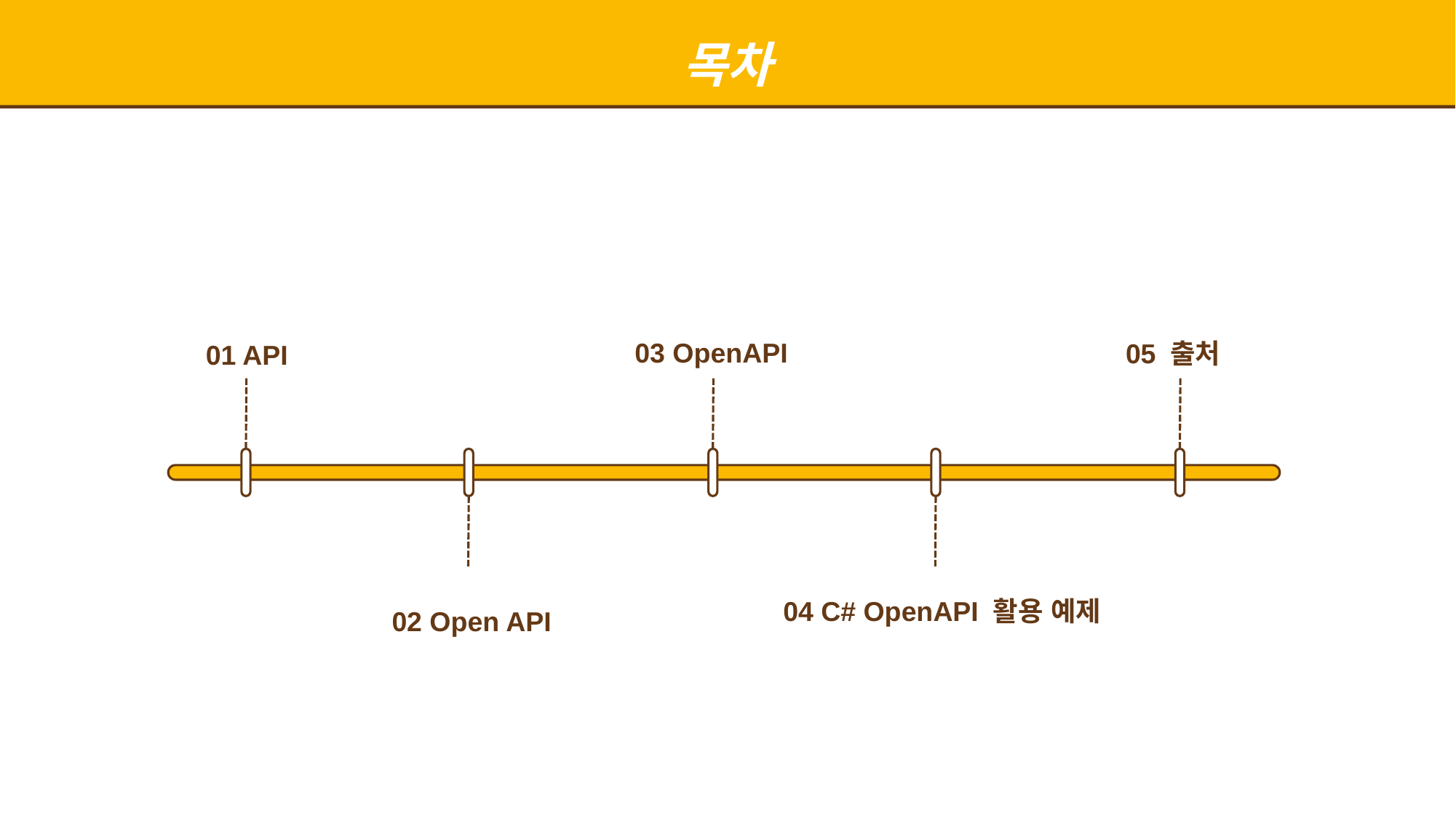

목차
03 OpenAPI
05 출처
01 API

04 C# OpenAPI 활용 예제
02 Open API